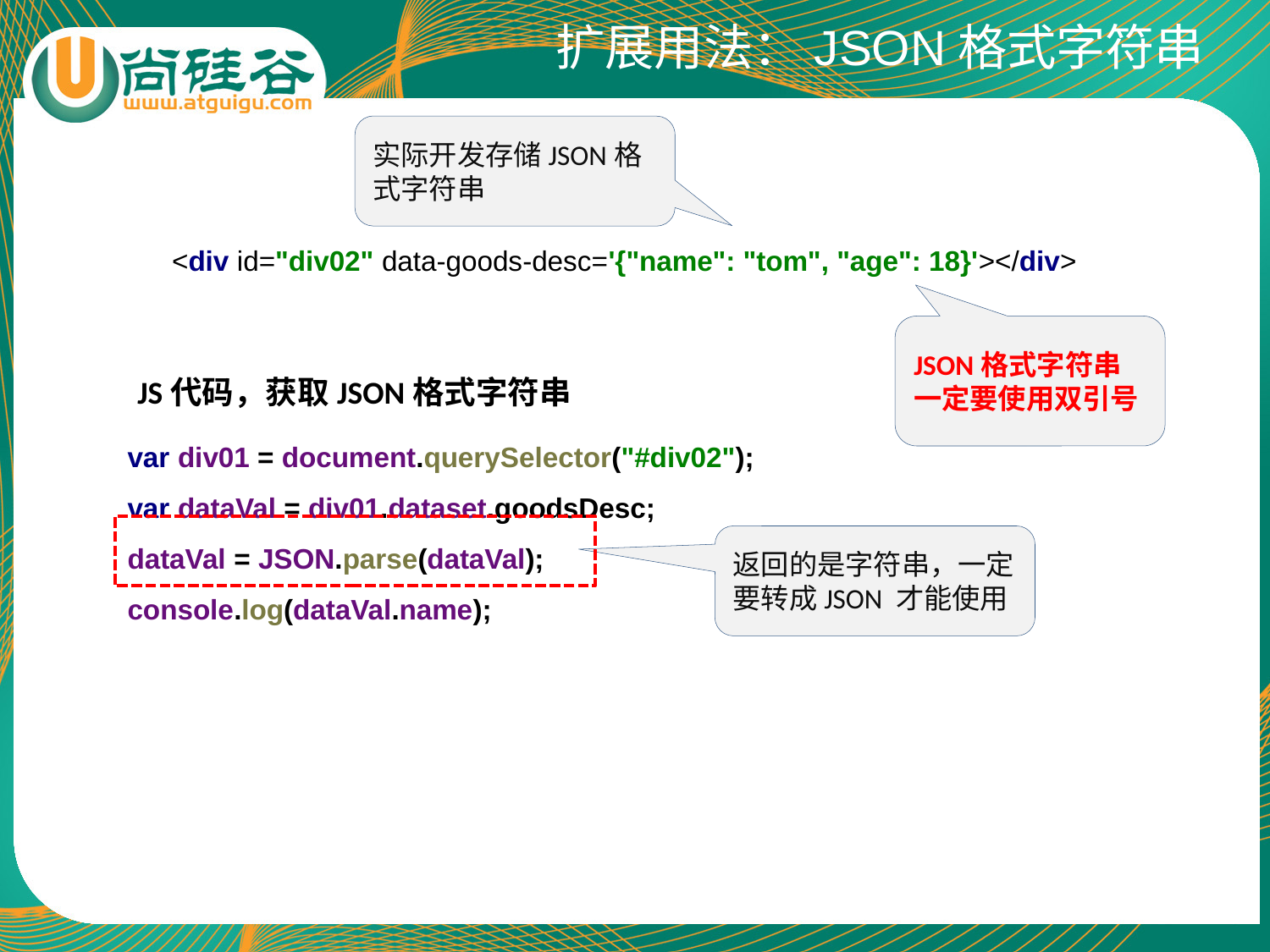

# 扩展用法：JSON格式字符串
实际开发存储JSON格式字符串
<div id="div02" data-goods-desc='{"name": "tom", "age": 18}'></div>
JSON格式字符串一定要使用双引号
JS代码，获取JSON格式字符串
var div01 = document.querySelector("#div02");
var dataVal = div01.dataset.goodsDesc;
dataVal = JSON.parse(dataVal);
console.log(dataVal.name);

返回的是字符串，一定要转成JSON 才能使用